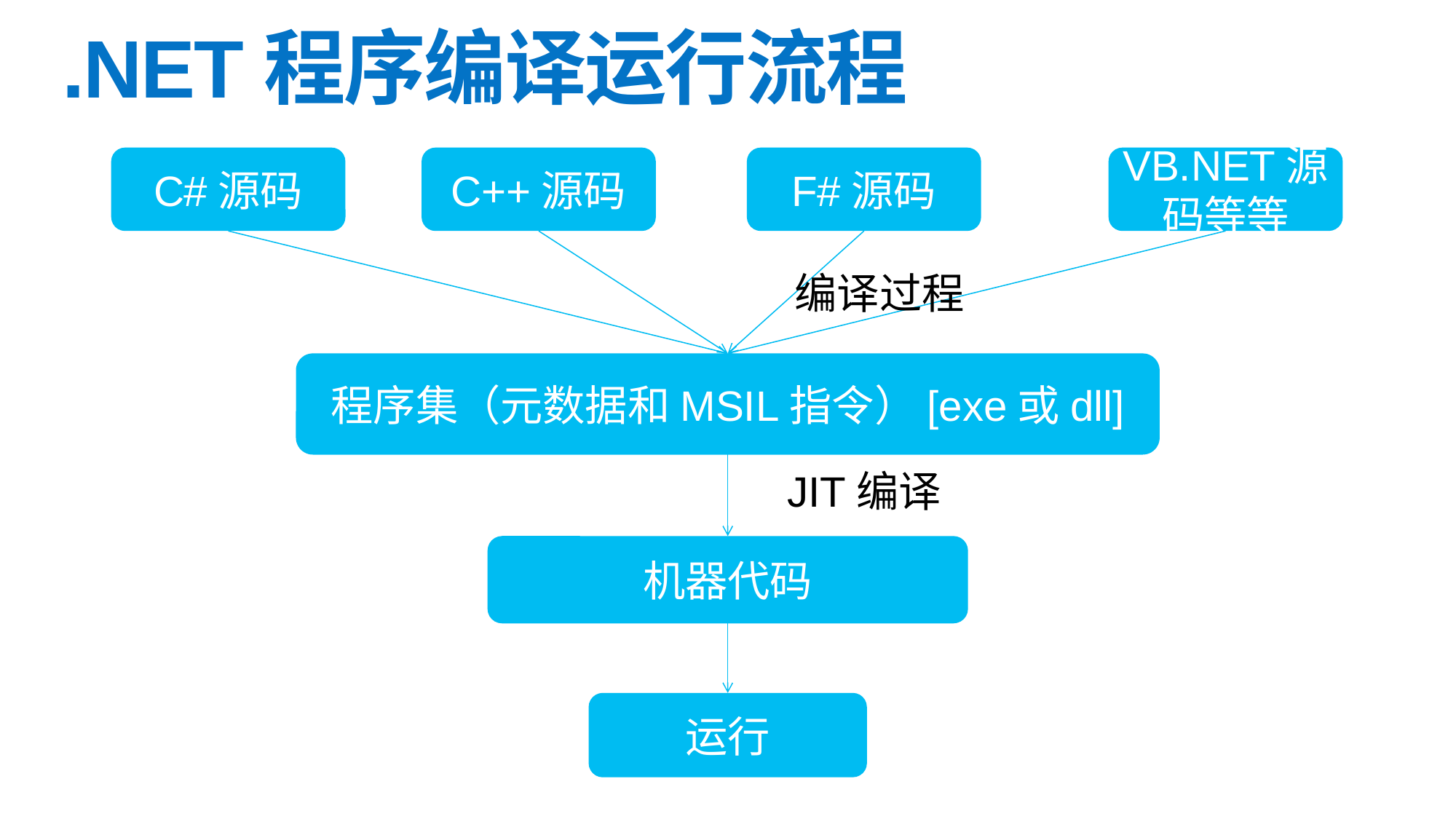

# .NET程序编译运行流程
VB.NET源码等等
C++源码
C#源码
F#源码
编译过程
程序集（元数据和MSIL指令）[exe或dll]
JIT编译
机器代码
运行